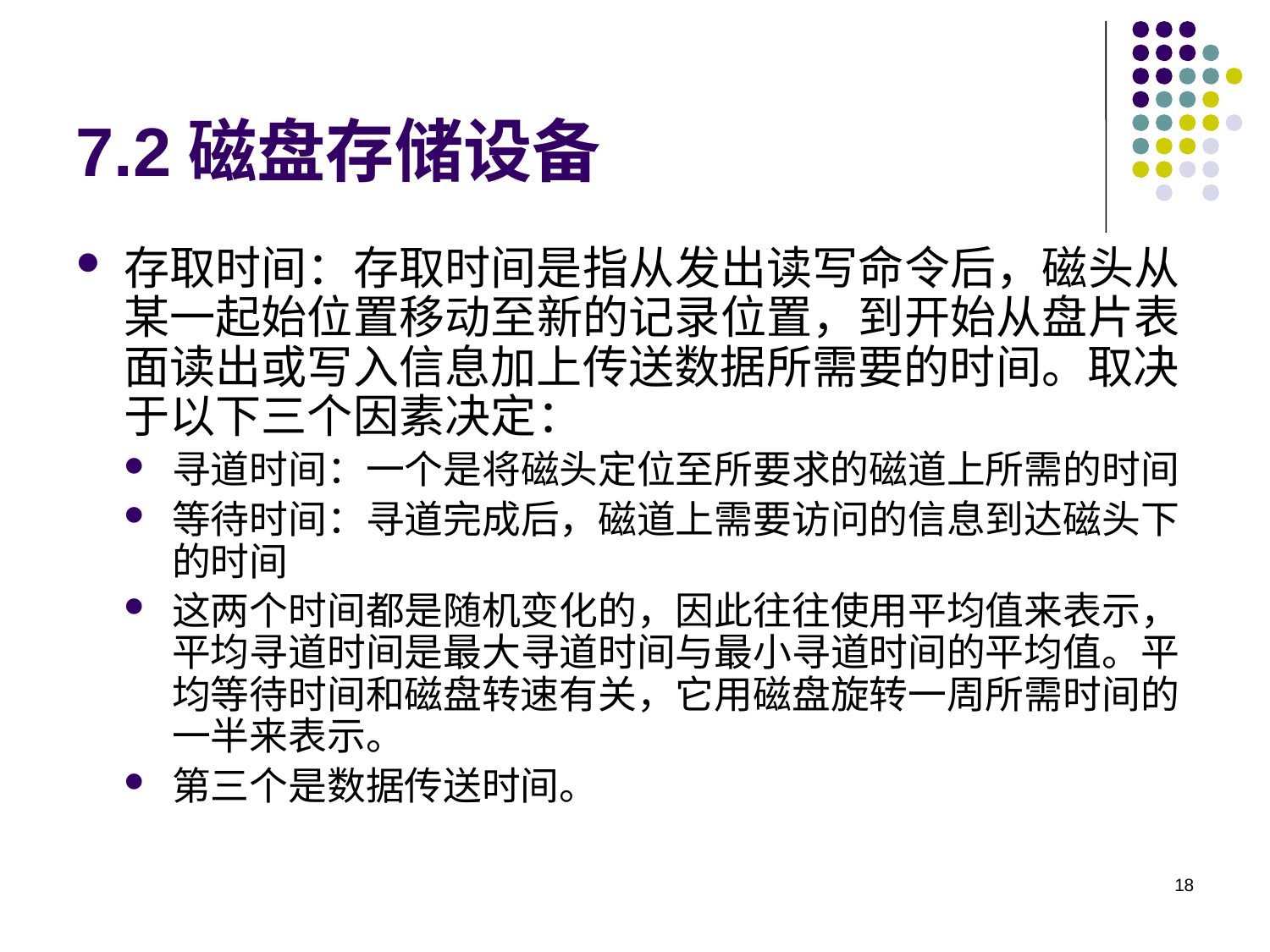

7.2磁盘存储设备
存取时间：存取时间是指从发出读写命令后，磁头从某一起始位置移动至新的记录位置，到开始从盘片表面读出或写入信息加上传送数据所需要的时间。取决于以下三个因素决定：
寻道时间：一个是将磁头定位至所要求的磁道上所需的时间
等待时间：寻道完成后，磁道上需要访问的信息到达磁头下的时间
这两个时间都是随机变化的，因此往往使用平均值来表示，平均寻道时间是最大寻道时间与最小寻道时间的平均值。平均等待时间和磁盘转速有关，它用磁盘旋转一周所需时间的一半来表示。
第三个是数据传送时间。
18